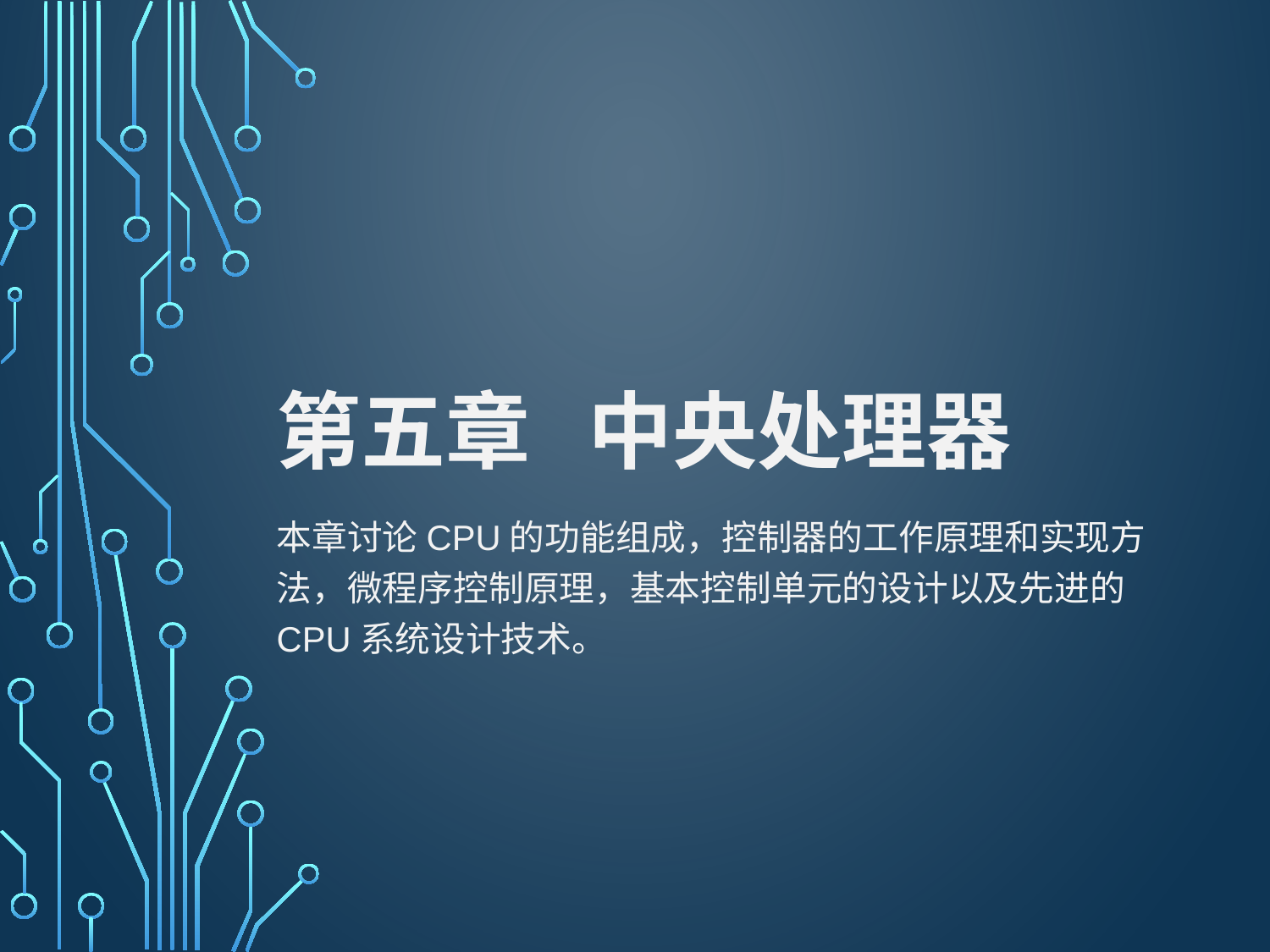

# 第五章   中央处理器
本章讨论CPU的功能组成，控制器的工作原理和实现方法，微程序控制原理，基本控制单元的设计以及先进的CPU系统设计技术。